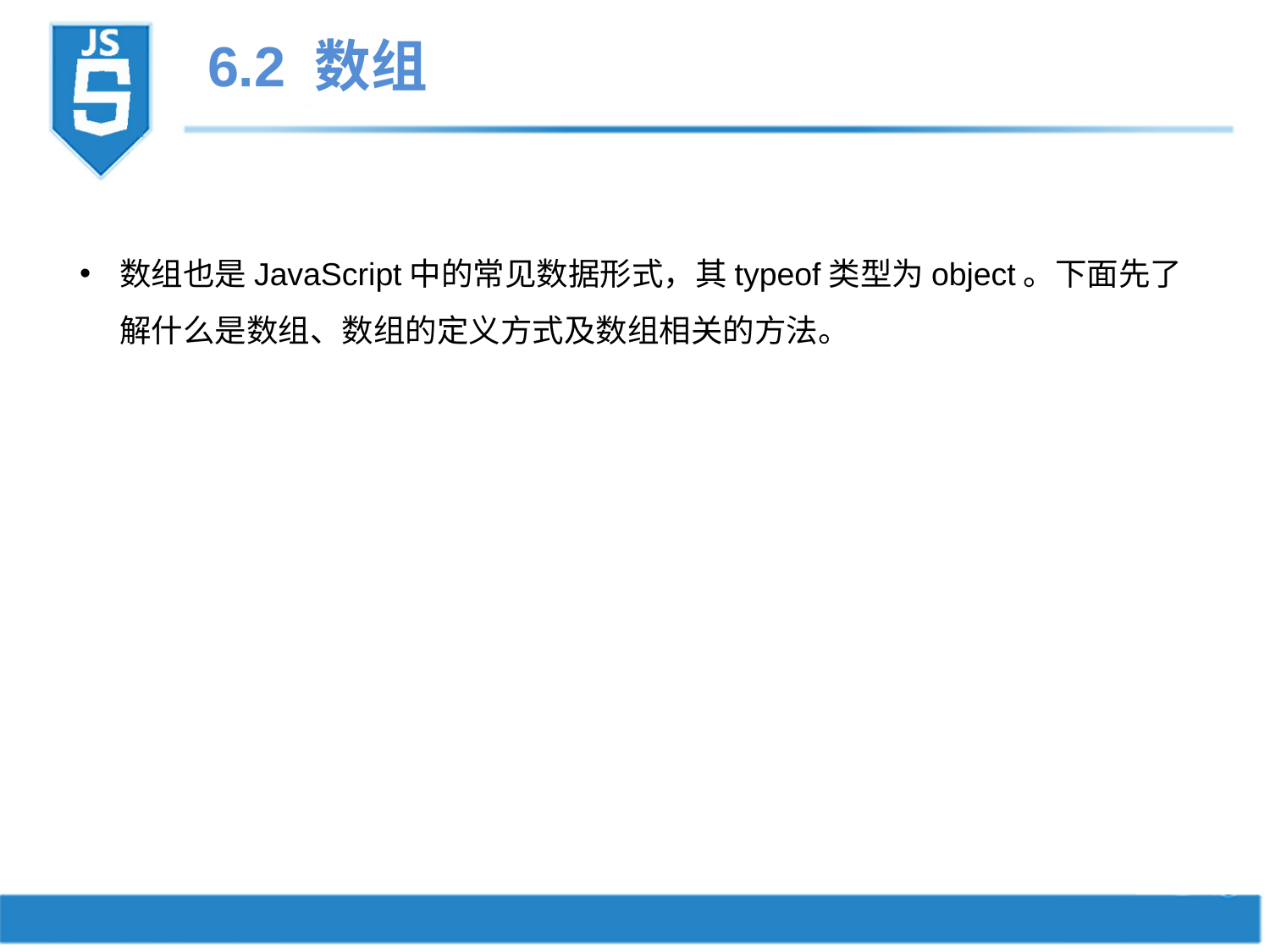

6.2 数组
数组也是JavaScript中的常见数据形式，其typeof类型为object。下面先了解什么是数组、数组的定义方式及数组相关的方法。